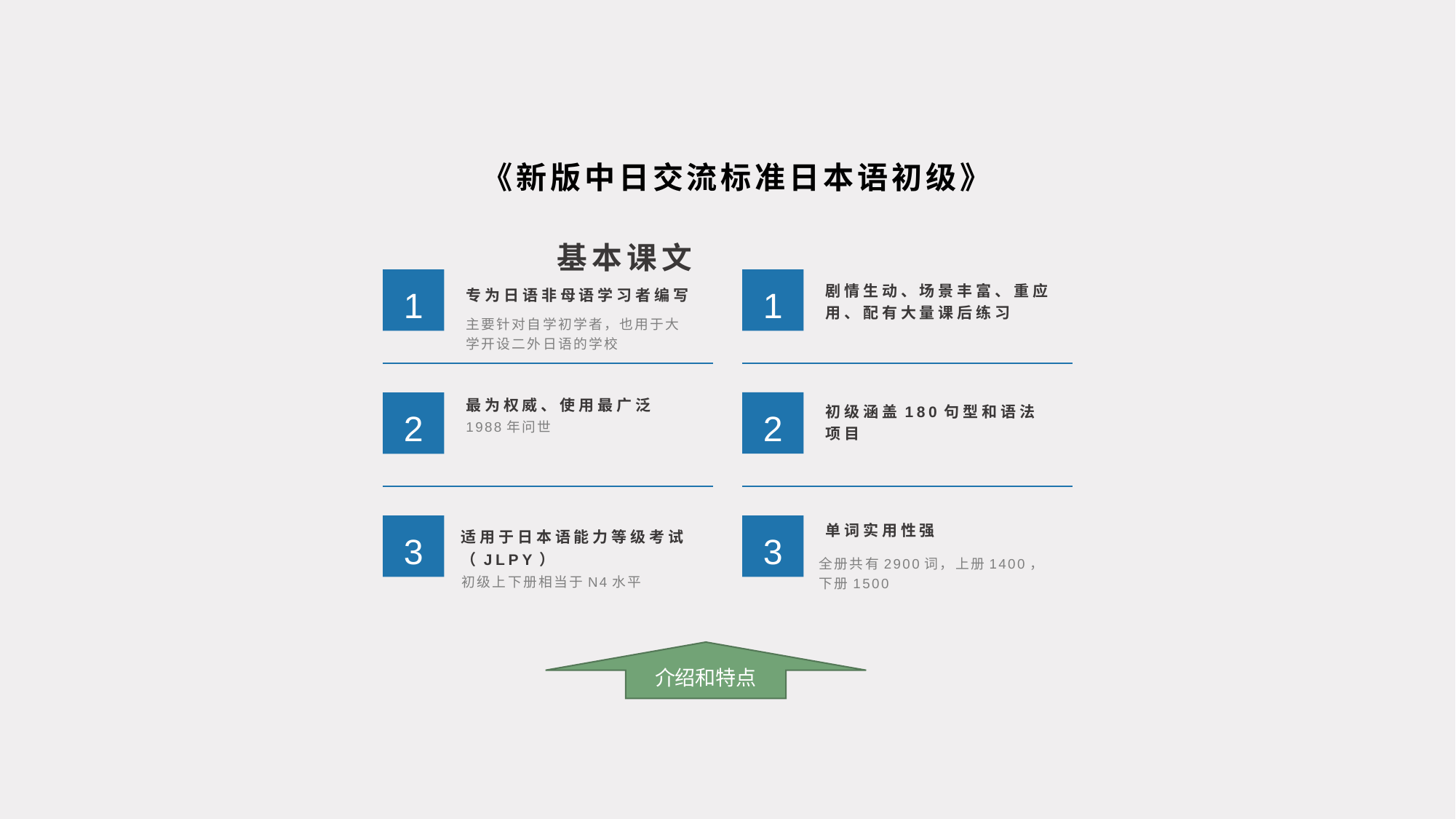

《新版中日交流标准日本语初级》
基本课文
剧情生动、场景丰富、重应用、配有大量课后练习
专为日语非母语学习者编写
1
1
主要针对自学初学者，也用于大学开设二外日语的学校
最为权威、使用最广泛
初级涵盖180句型和语法项目
2
2
1988年问世
单词实用性强
适用于日本语能力等级考试（JLPY）
3
3
全册共有2900词，上册1400，下册1500
初级上下册相当于N4水平
介绍和特点